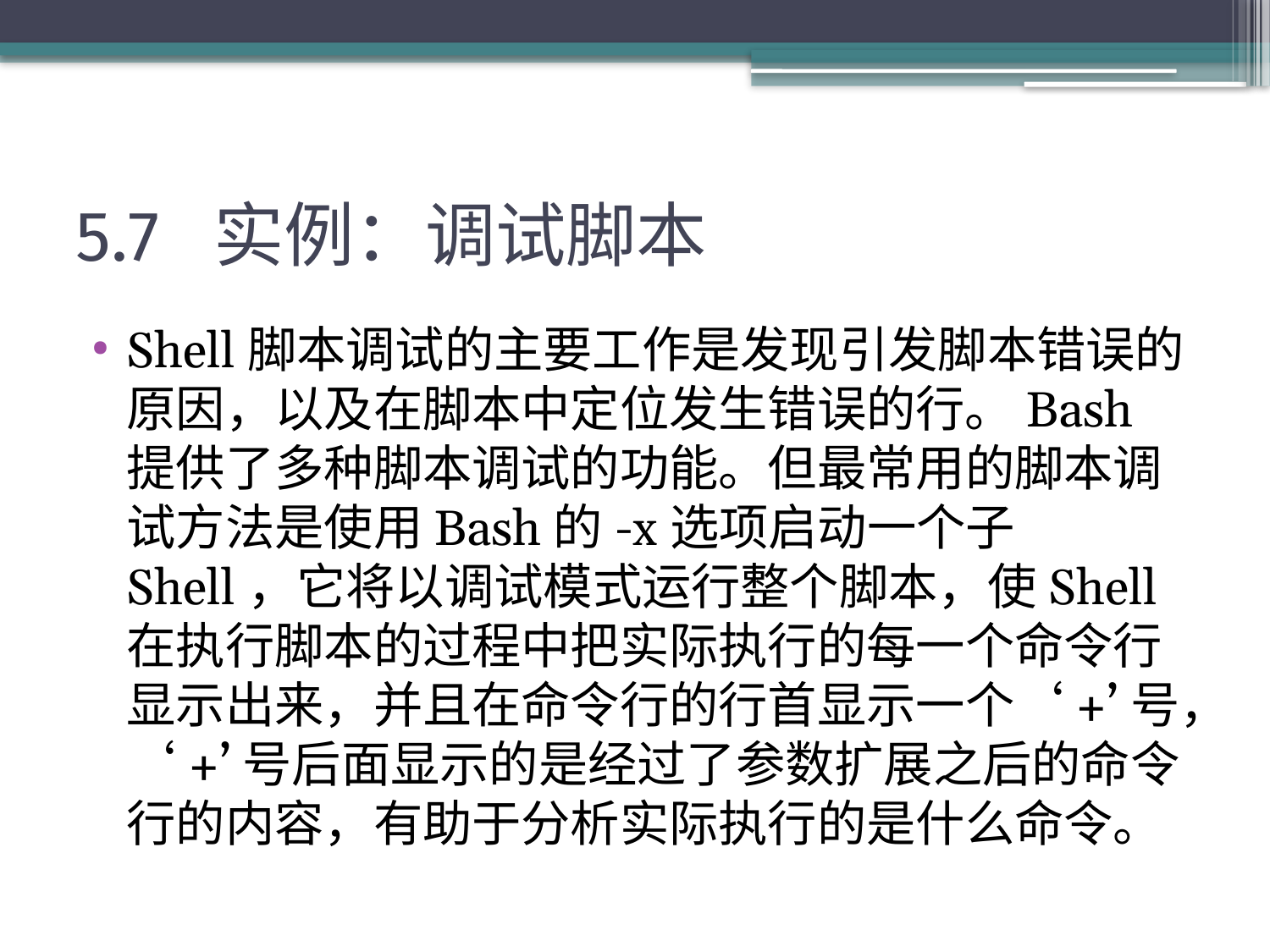

# 5.7  实例：调试脚本
Shell脚本调试的主要工作是发现引发脚本错误的原因，以及在脚本中定位发生错误的行。Bash提供了多种脚本调试的功能。但最常用的脚本调试方法是使用Bash的-x选项启动一个子Shell，它将以调试模式运行整个脚本，使Shell在执行脚本的过程中把实际执行的每一个命令行显示出来，并且在命令行的行首显示一个‘+’号，‘+’号后面显示的是经过了参数扩展之后的命令行的内容，有助于分析实际执行的是什么命令。